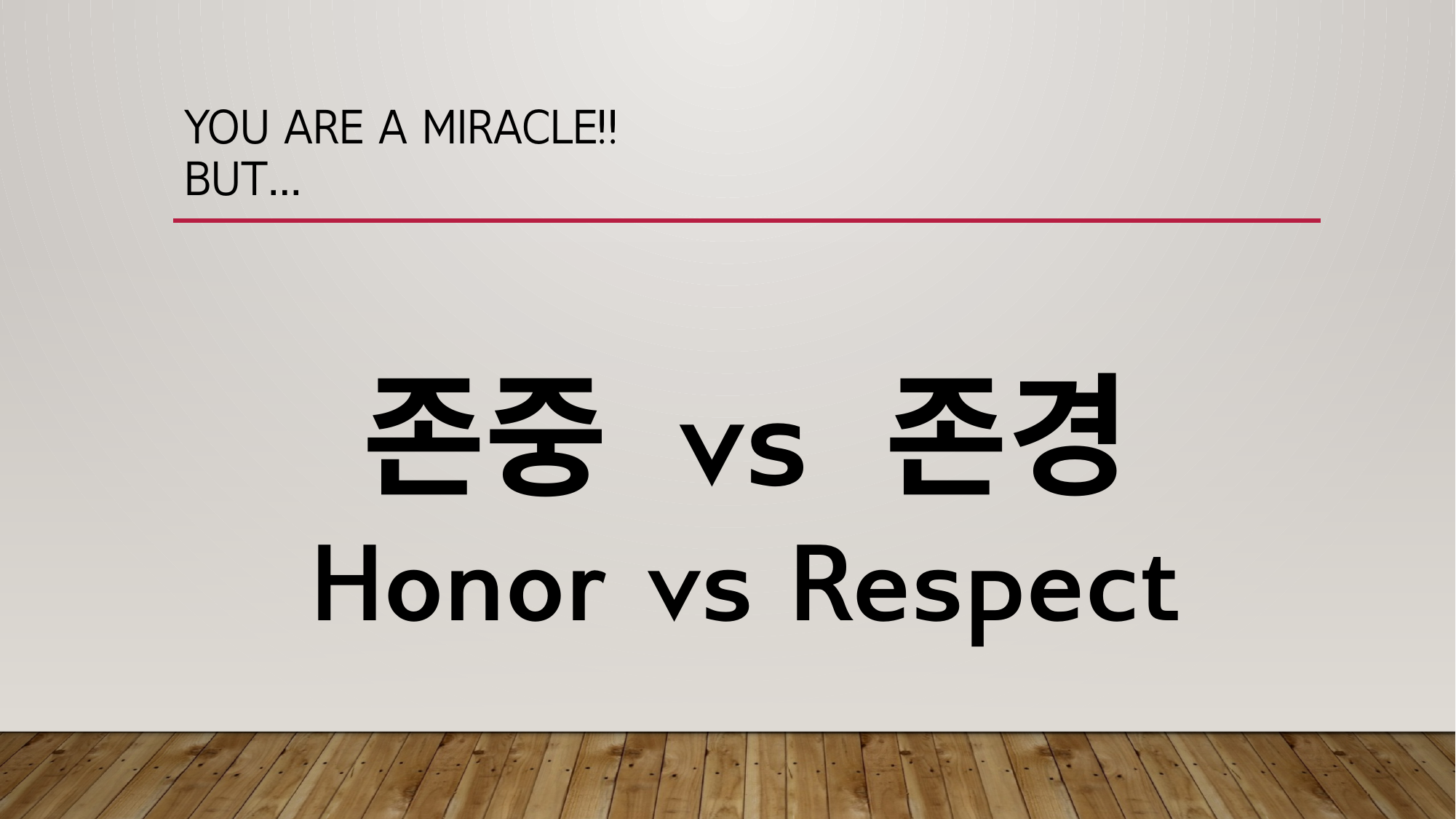

# You are a Miracle!! But…
존중 vs 존경
Honor vs Respect